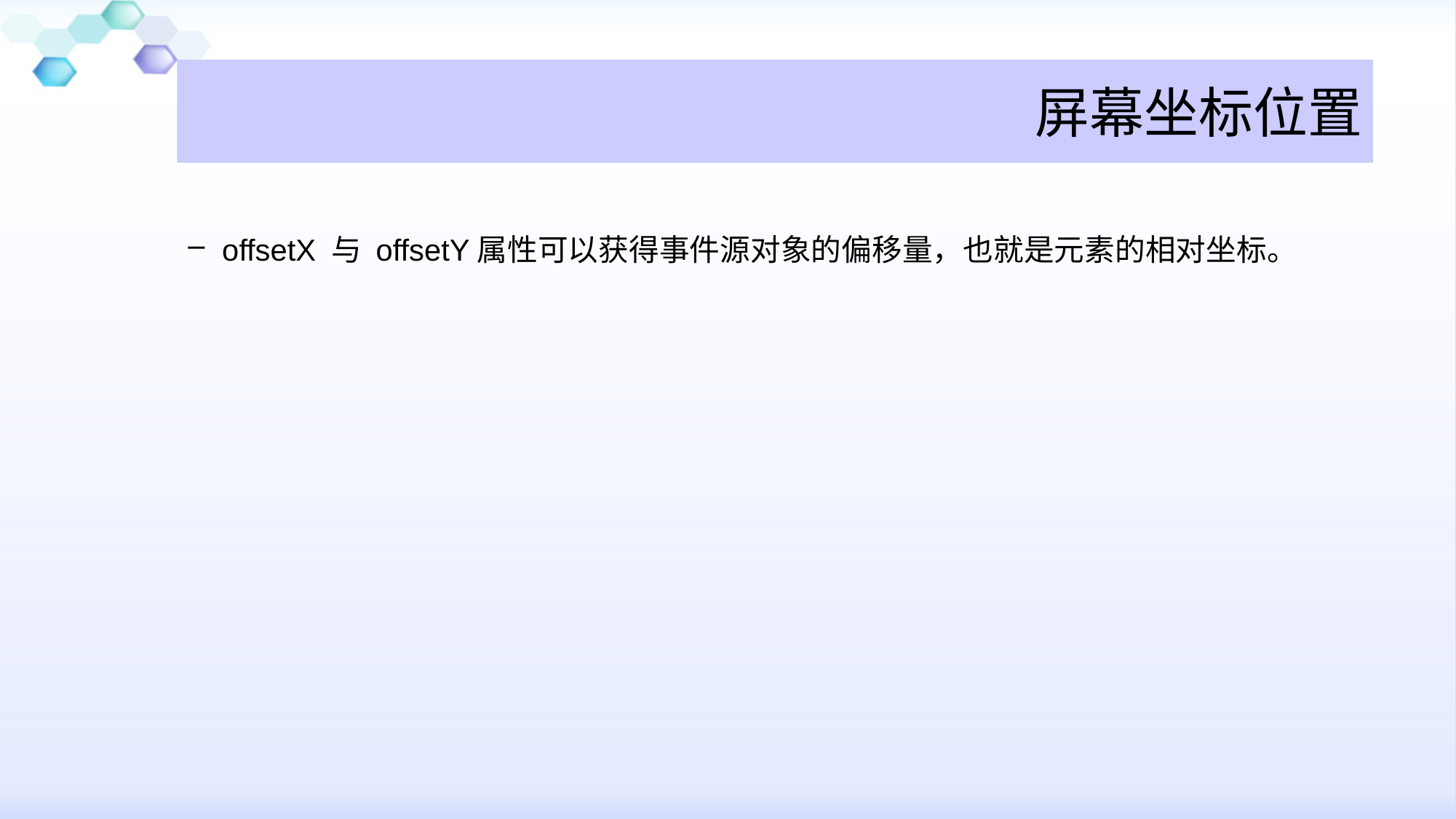

# 屏幕坐标位置
offsetX 与 offsetY属性可以获得事件源对象的偏移量，也就是元素的相对坐标。